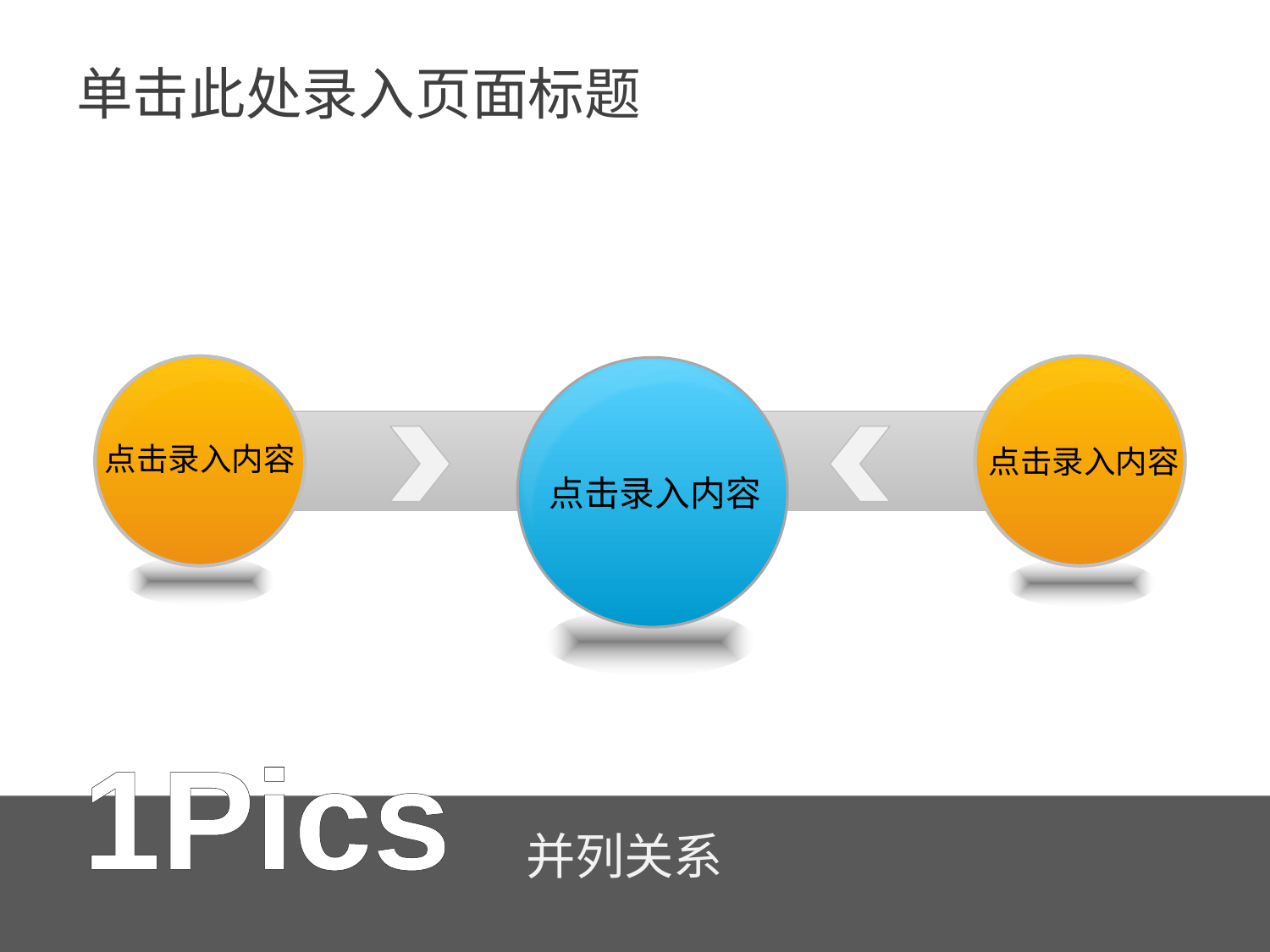

# 单击此处录入页面标题

点击录入内容
点击录入内容
点击录入内容

1Pics

并列关系